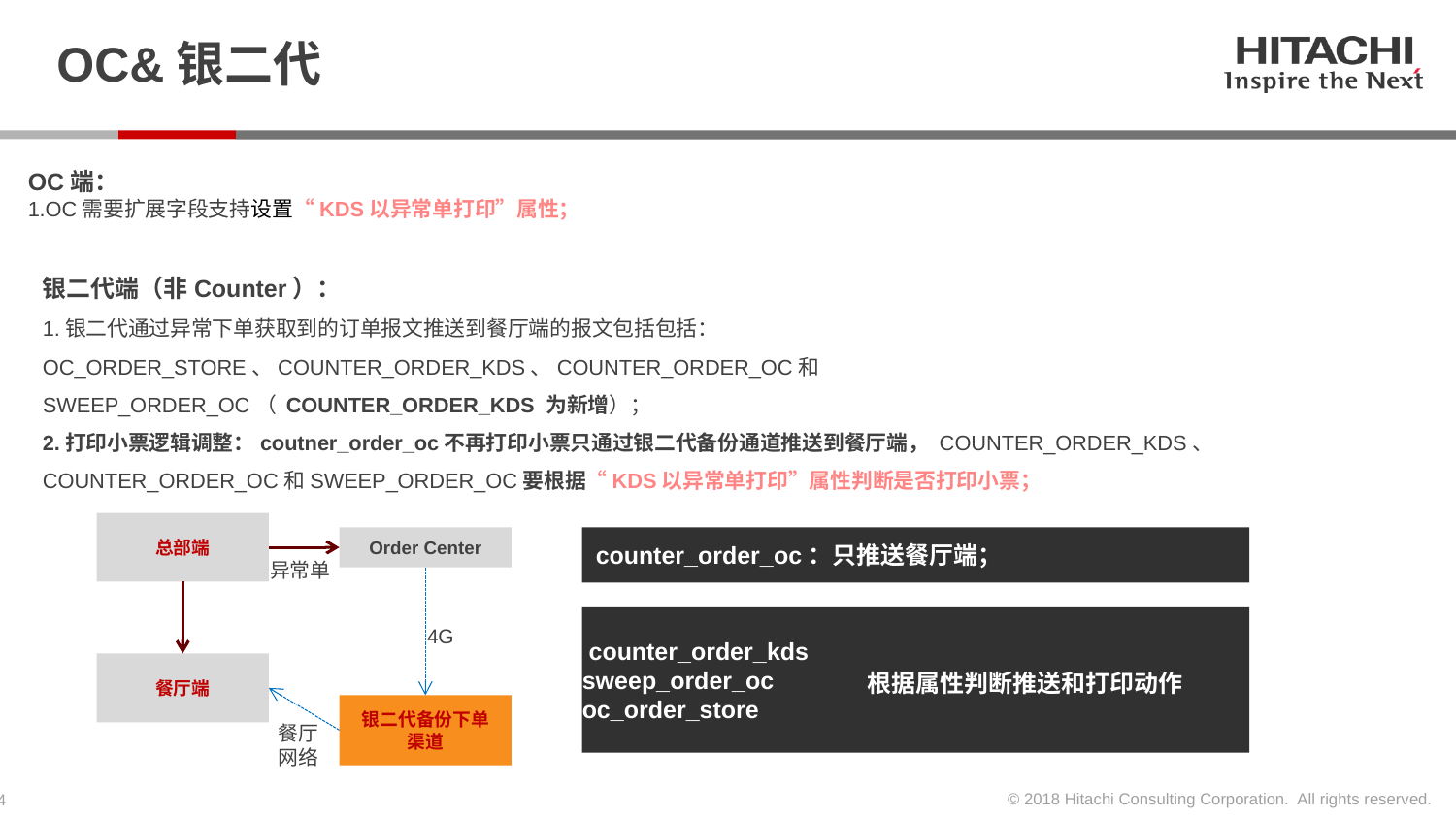

# OC&银二代
OC端：
1.OC需要扩展字段支持设置“KDS以异常单打印”属性；
银二代端（非Counter）：
1.银二代通过异常下单获取到的订单报文推送到餐厅端的报文包括包括：OC_ORDER_STORE、COUNTER_ORDER_KDS、COUNTER_ORDER_OC和SWEEP_ORDER_OC（ COUNTER_ORDER_KDS 为新增）；
2.打印小票逻辑调整：coutner_order_oc不再打印小票只通过银二代备份通道推送到餐厅端， COUNTER_ORDER_KDS、COUNTER_ORDER_OC和SWEEP_ORDER_OC要根据“KDS以异常单打印”属性判断是否打印小票；
总部端
Order Center
异常单
4G
餐厅端
银二代备份下单渠道
餐厅
网络
  counter_order_oc：只推送餐厅端；
 counter_order_kds
sweep_order_oc
oc_order_store
根据属性判断推送和打印动作